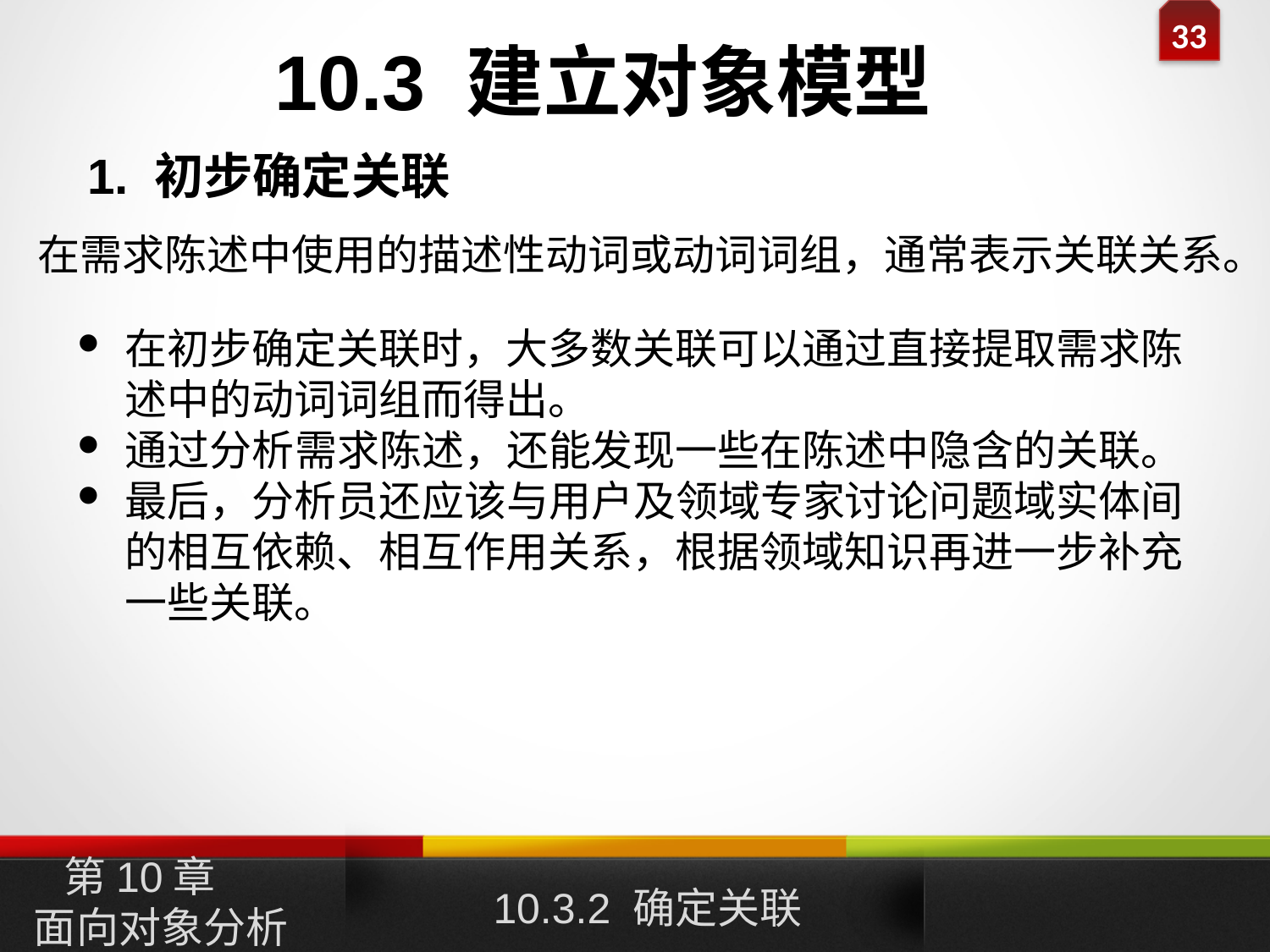

10.3 建立对象模型
1. 初步确定关联
在需求陈述中使用的描述性动词或动词词组，通常表示关联关系。
在初步确定关联时，大多数关联可以通过直接提取需求陈述中的动词词组而得出。
通过分析需求陈述，还能发现一些在陈述中隐含的关联。
最后，分析员还应该与用户及领域专家讨论问题域实体间的相互依赖、相互作用关系，根据领域知识再进一步补充一些关联。
10.3.2 确定关联